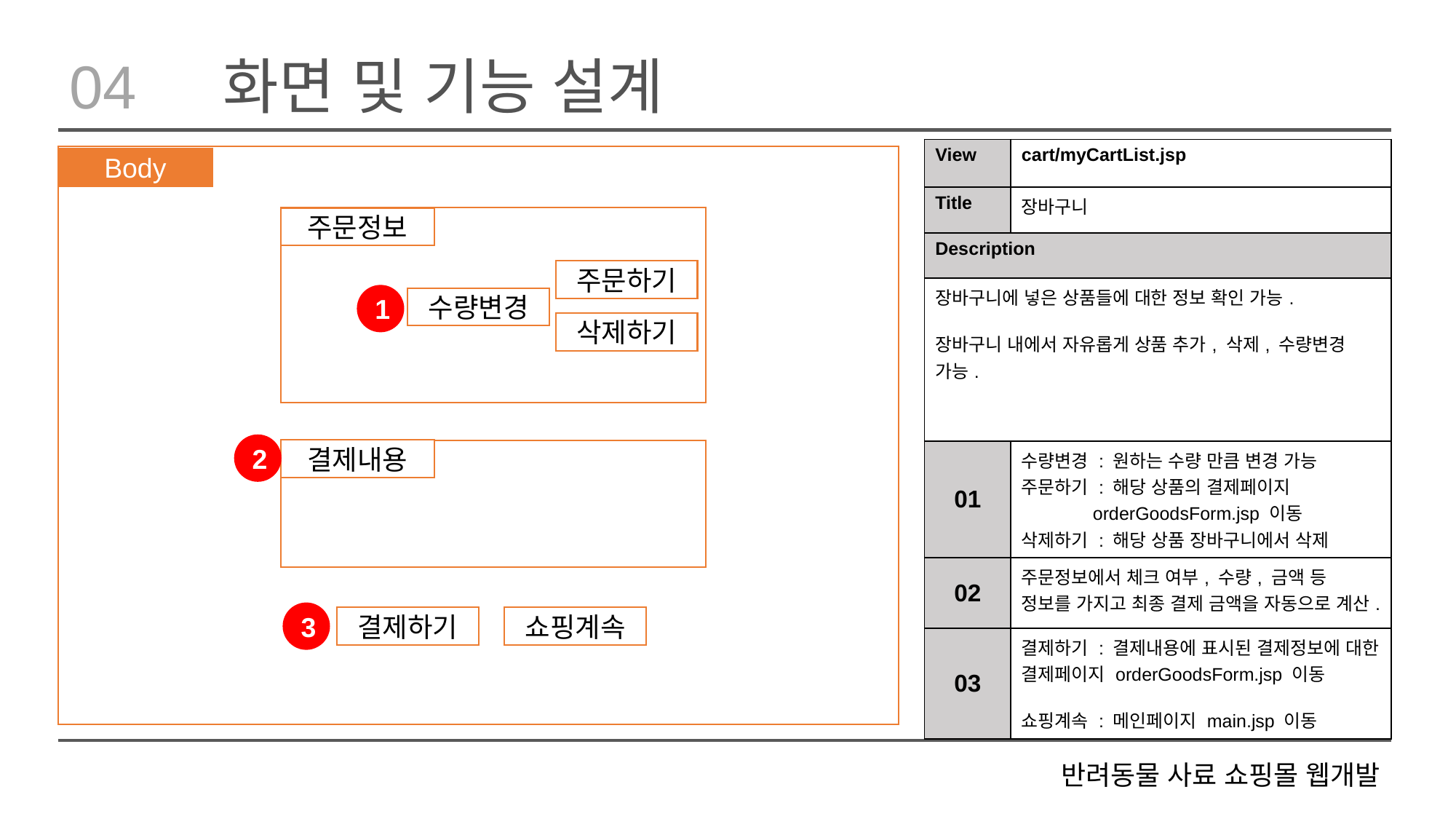

04
화면 및 기능 설계
| View | cart/myCartList.jsp |
| --- | --- |
| Title | 장바구니 |
| Description |  |
| 장바구니에 넣은 상품들에 대한 정보 확인 가능. 장바구니 내에서 자유롭게 상품 추가, 삭제, 수량변경 가능. |  |
| 01 | 수량변경 : 원하는 수량 만큼 변경 가능 주문하기 : 해당 상품의 결제페이지 orderGoodsForm.jsp 이동 삭제하기 : 해당 상품 장바구니에서 삭제 |
| 02 | 주문정보에서 체크 여부, 수량, 금액 등 정보를 가지고 최종 결제 금액을 자동으로 계산. |
| 03 | 결제하기 : 결제내용에 표시된 결제정보에 대한 결제페이지 orderGoodsForm.jsp 이동 쇼핑계속 : 메인페이지 main.jsp 이동 |

Body

주문정보
주문하기
1
수량변경
삭제하기
2
결제내용

3
결제하기
쇼핑계속
반려동물 사료 쇼핑몰 웹개발